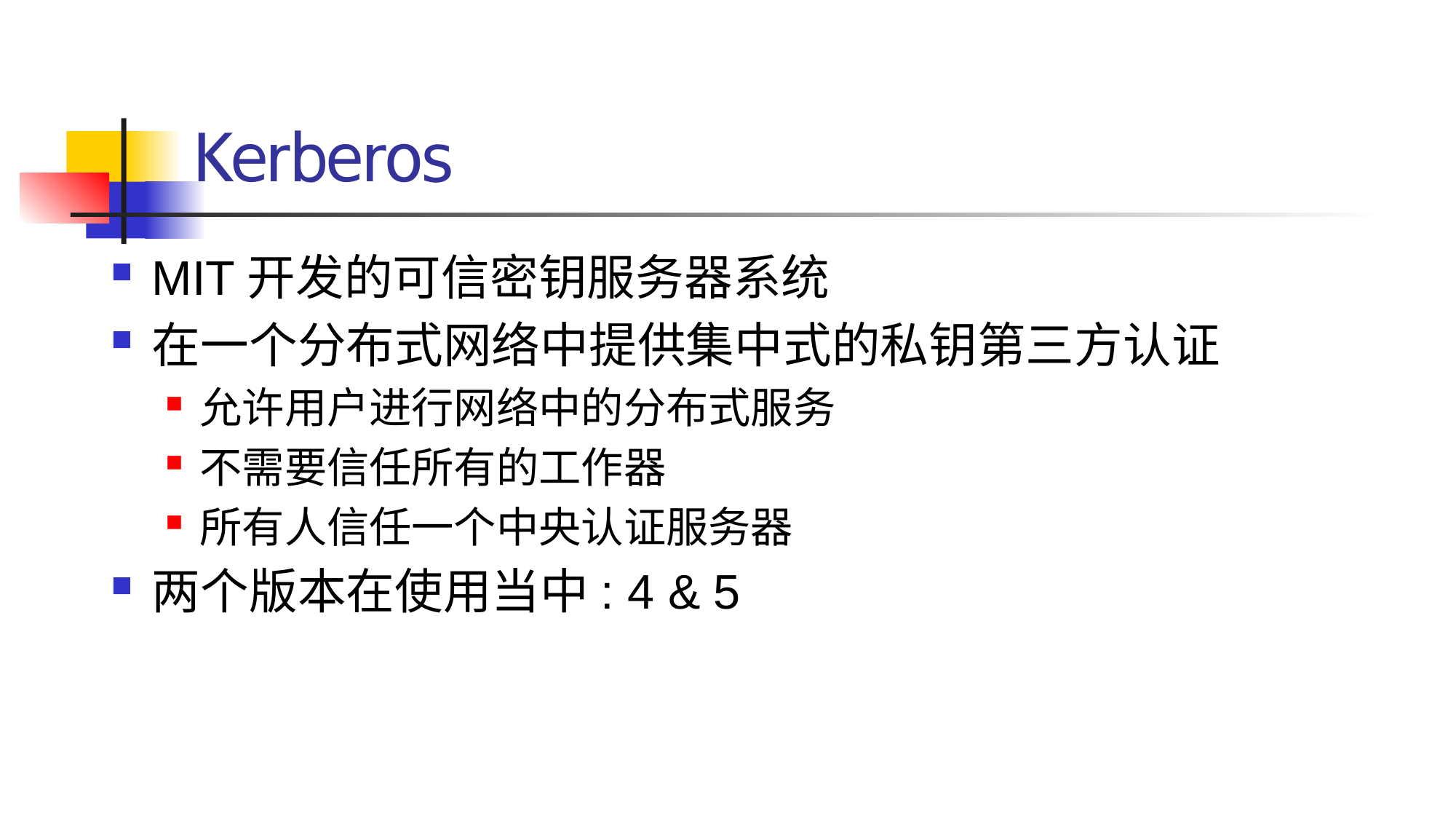

# Kerberos
MIT开发的可信密钥服务器系统
在一个分布式网络中提供集中式的私钥第三方认证
允许用户进行网络中的分布式服务
不需要信任所有的工作器
所有人信任一个中央认证服务器
两个版本在使用当中: 4 & 5